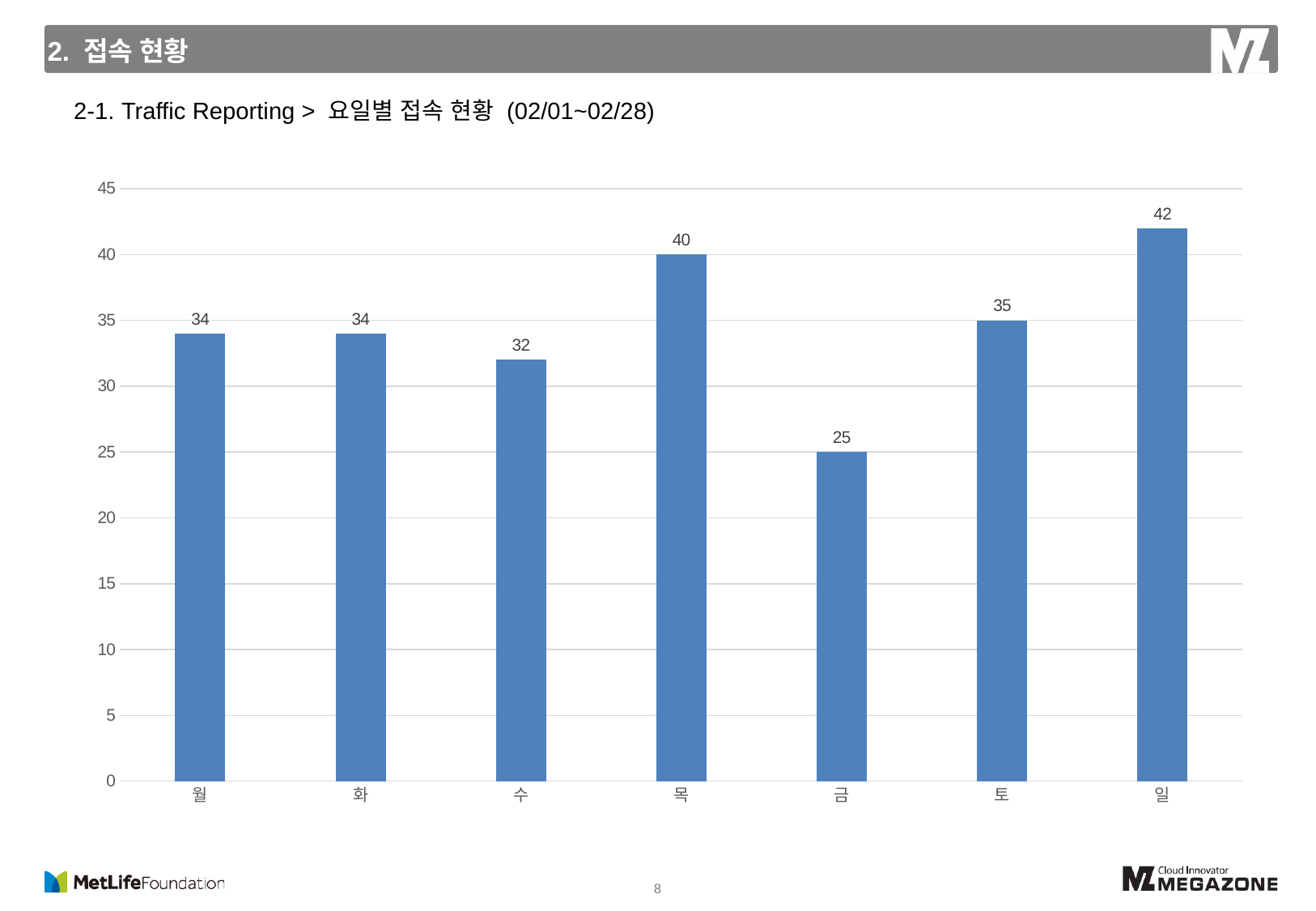

2. 접속 현황
2-1. Traffic Reporting > 요일별 접속 현황 (02/01~02/28)

### Chart

| Category | 계열 1 |
|---|---|
| 월 | 34.0 |
| 화 | 34.0 |
| 수 | 32.0 |
| 목 | 40.0 |
| 금 | 25.0 |
| 토 | 35.0 |
| 일 | 42.0 |
8